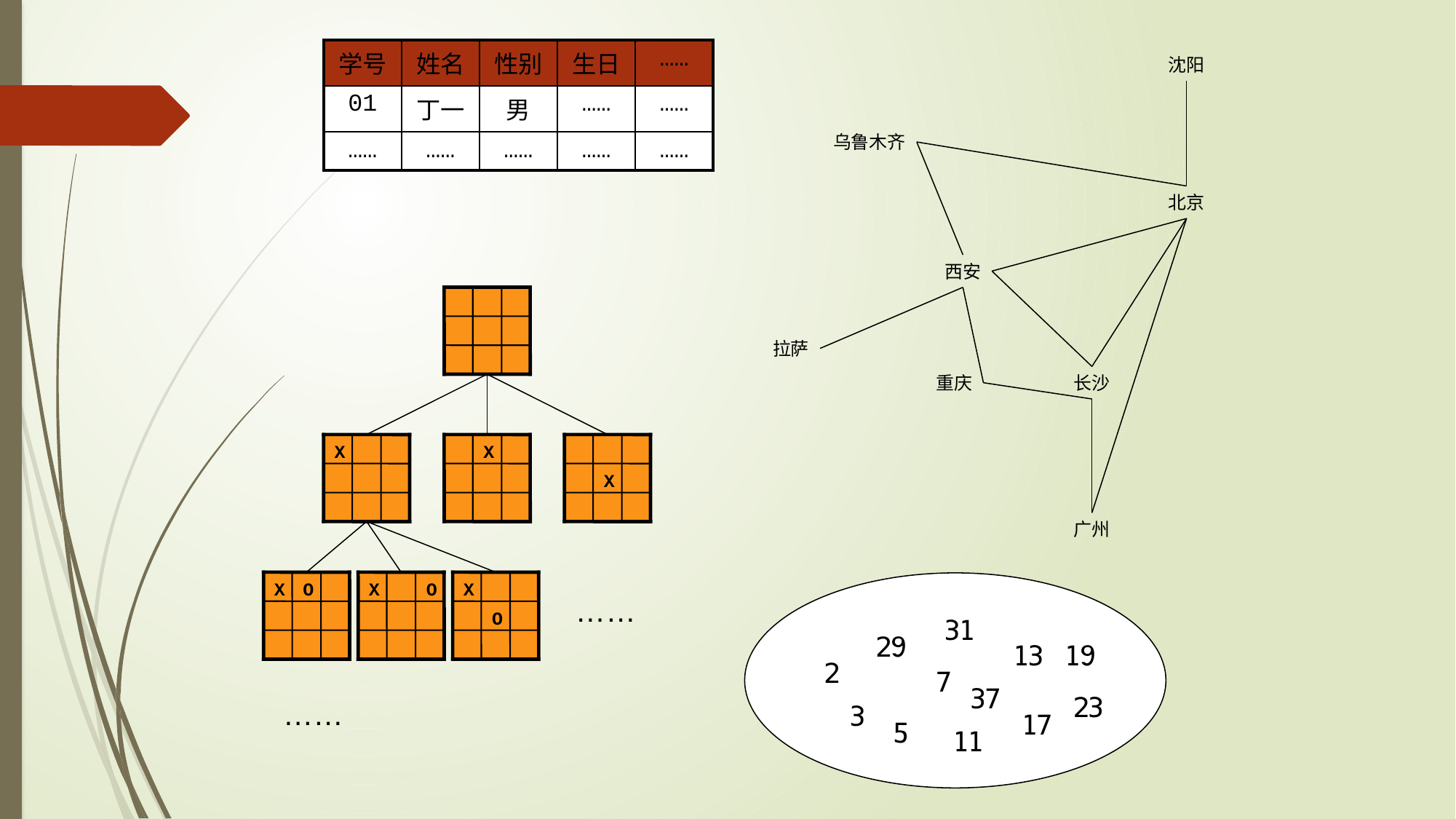

| 学号 | 姓名 | 性别 | 生日 | …… |
| --- | --- | --- | --- | --- |
| 01 | 丁一 | 男 | …… | …… |
| …… | …… | …… | …… | …… |
沈阳
乌鲁木齐
北京
西安
拉萨
重庆
长沙
广州

X

X

X

X

O

X

O

X

……

O

……

31
29
13
19
2
7
37
23
3
17
5
11